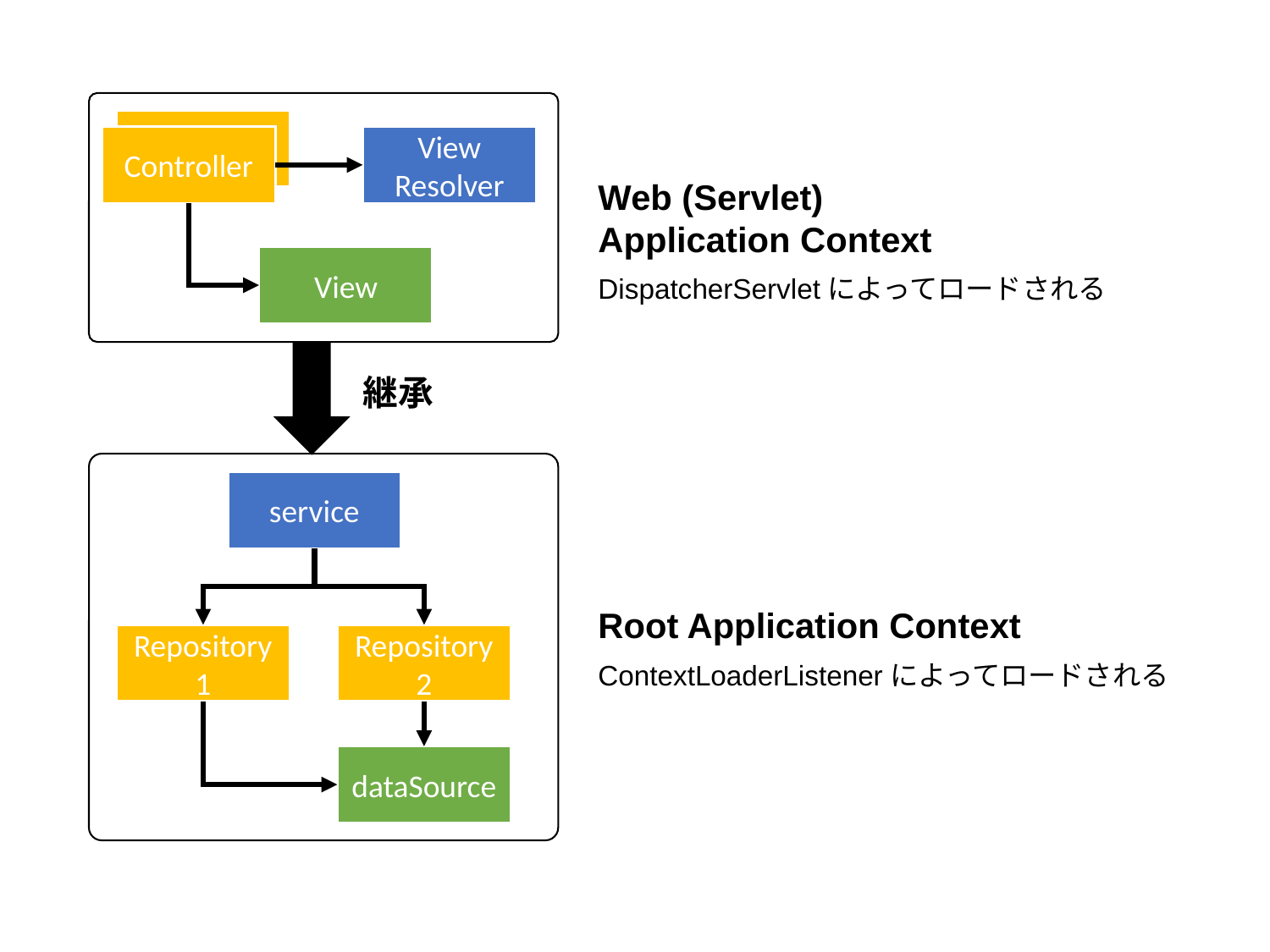

Controller
Controller
View Resolver
Web (Servlet)
Application Context
View
DispatcherServletによってロードされる

継承

service
Root Application Context
Repository1
Repository2
ContextLoaderListenerによってロードされる
dataSource